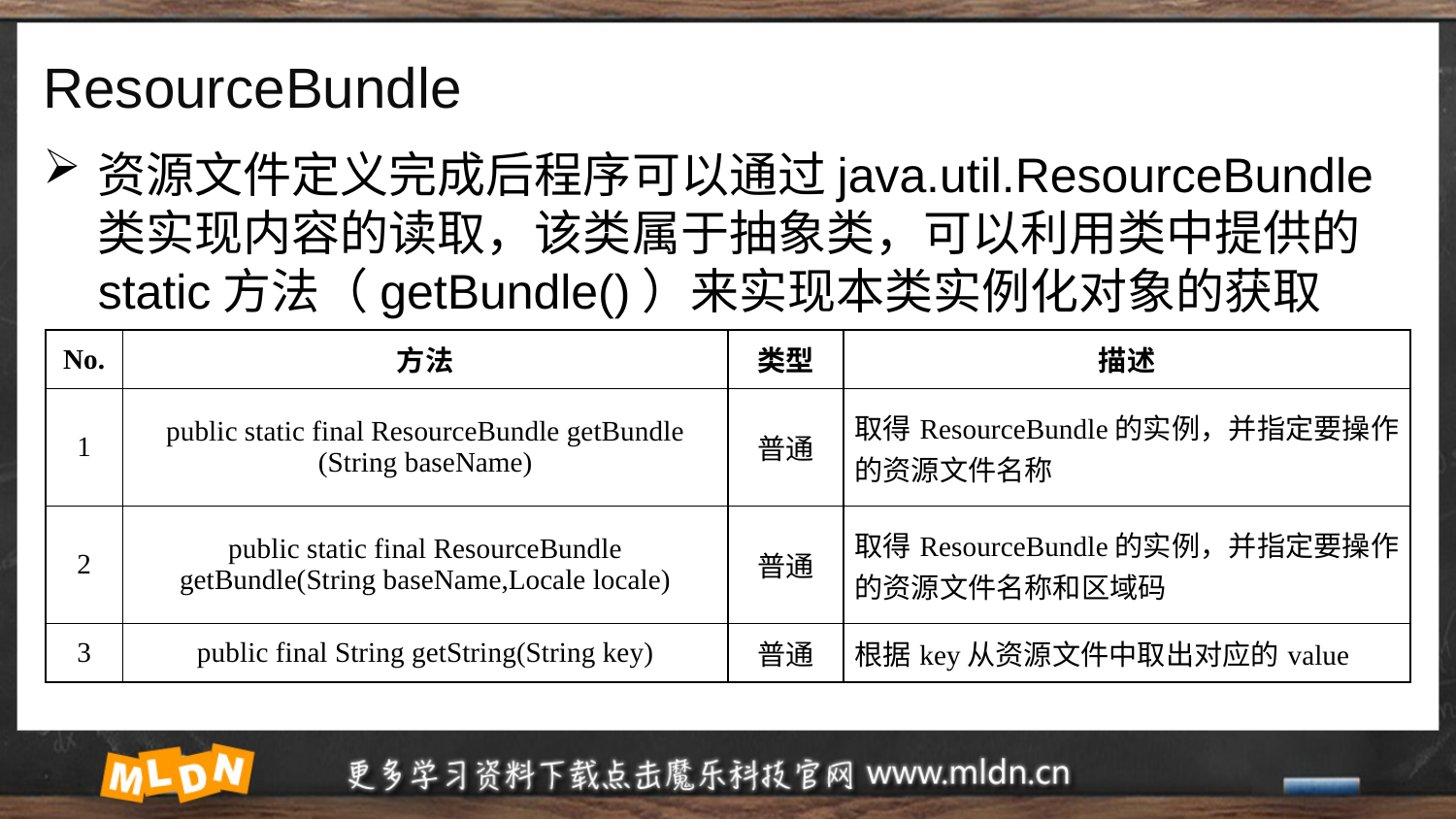

# ResourceBundle
资源文件定义完成后程序可以通过java.util.ResourceBundle类实现内容的读取，该类属于抽象类，可以利用类中提供的static方法（getBundle()）来实现本类实例化对象的获取
| No. | 方法 | 类型 | 描述 |
| --- | --- | --- | --- |
| 1 | public static final ResourceBundle getBundle​(String baseName) | 普通 | 取得ResourceBundle的实例，并指定要操作的资源文件名称 |
| 2 | public static final ResourceBundle getBundle(String baseName,Locale locale) | 普通 | 取得ResourceBundle的实例，并指定要操作的资源文件名称和区域码 |
| 3 | public final String getString(String key) | 普通 | 根据key从资源文件中取出对应的value |